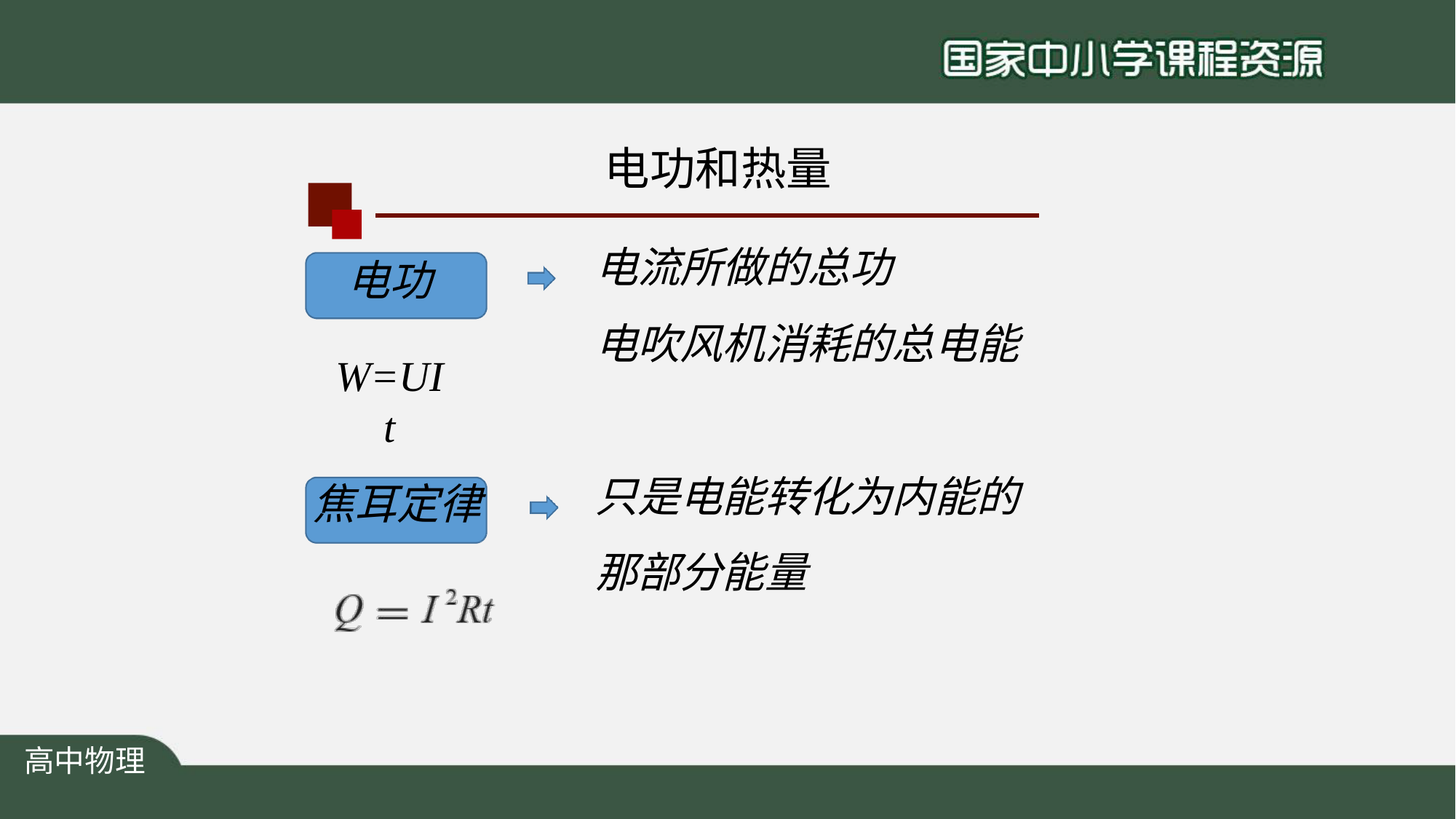

# 电功和热量

电流所做的总功
电吹风机消耗的总电能

电功
W=UIt

只是电能转化为内能的 那部分能量
焦耳定律

高中物理